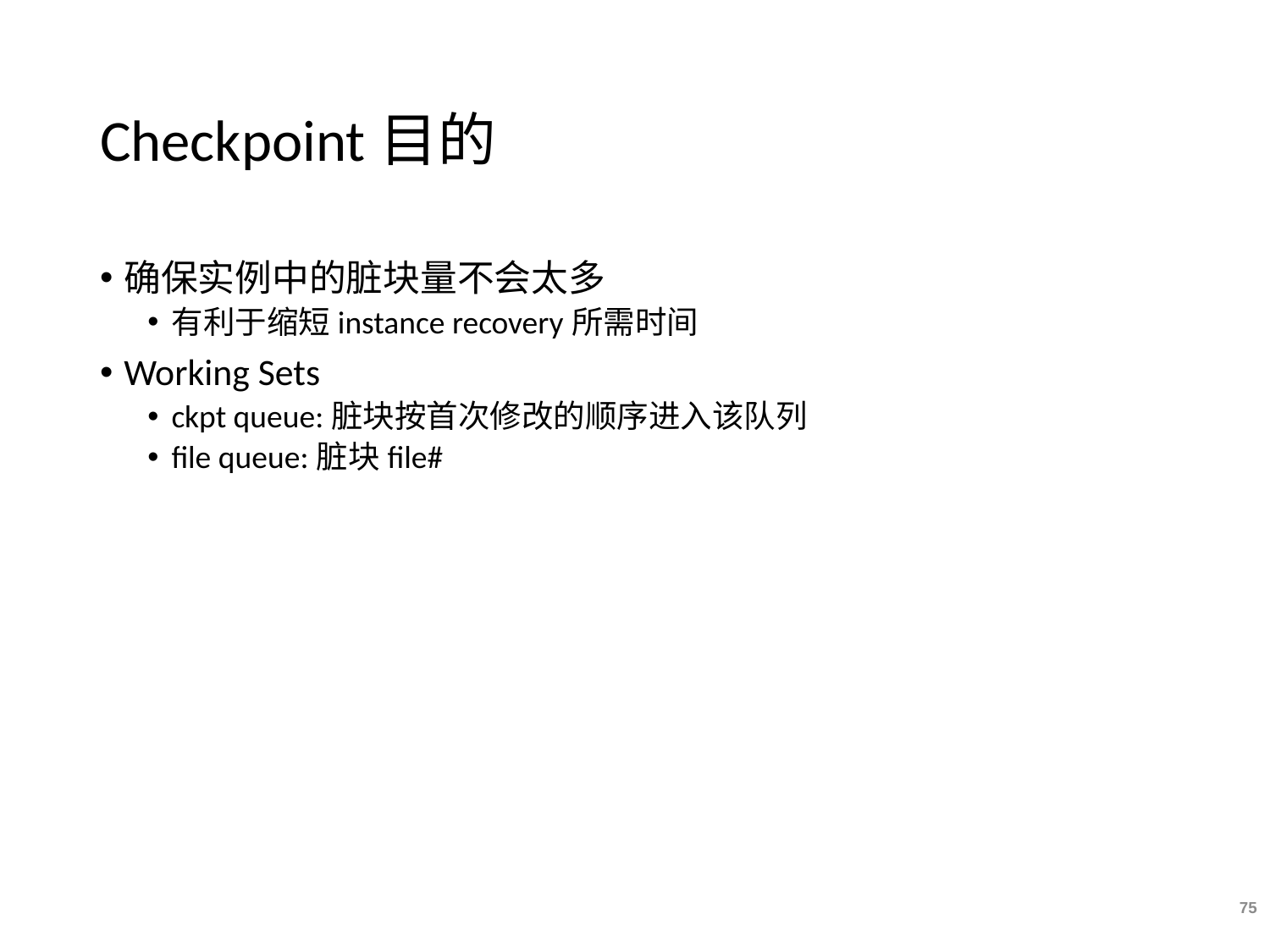

# Checkpoint目的
确保实例中的脏块量不会太多
有利于缩短instance recovery所需时间
Working Sets
ckpt queue:脏块按首次修改的顺序进入该队列
file queue:脏块file#

75